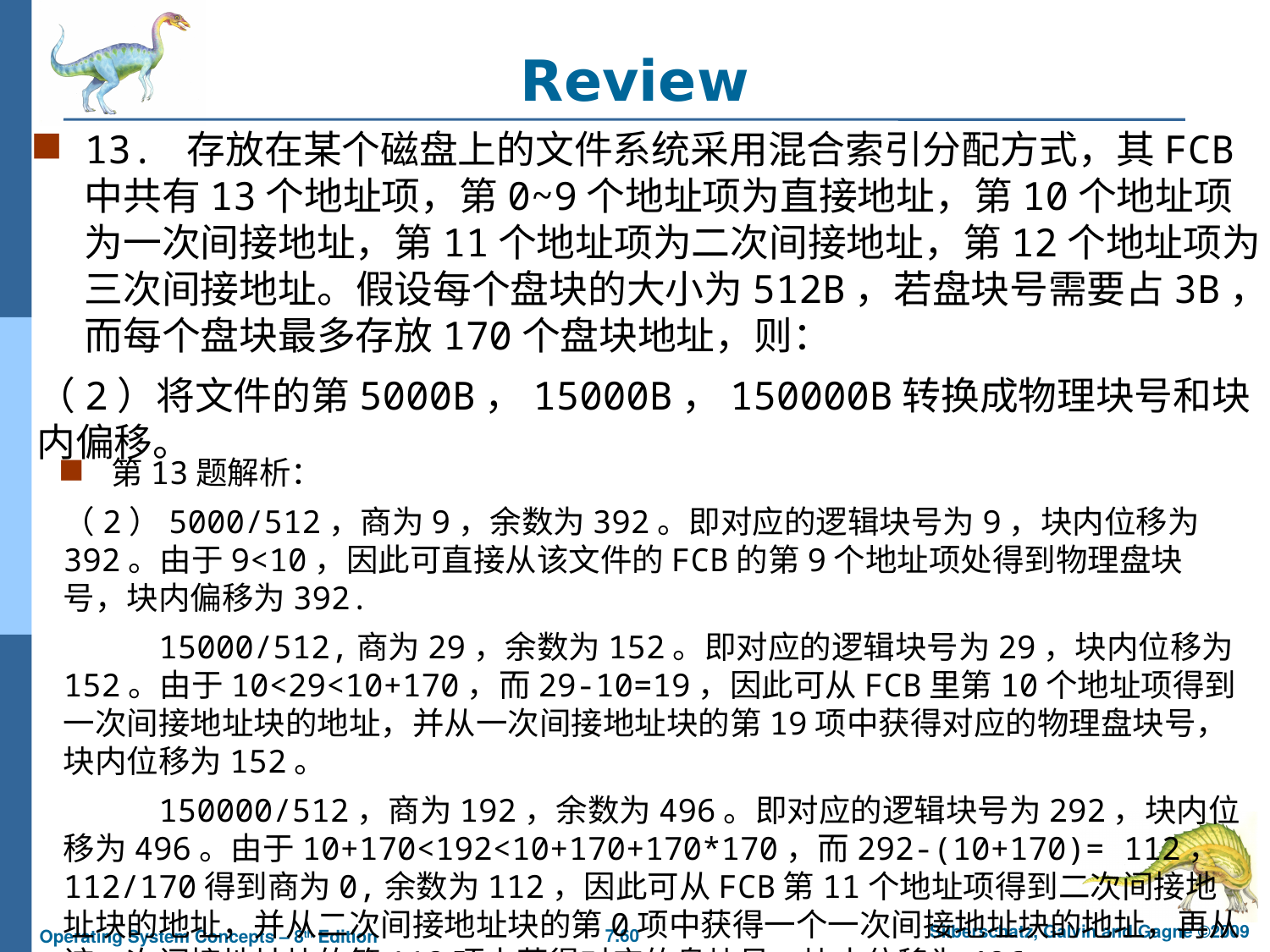

# Review
13. 存放在某个磁盘上的文件系统采用混合索引分配方式，其FCB中共有13个地址项，第0~9个地址项为直接地址，第10个地址项为一次间接地址，第11个地址项为二次间接地址，第12个地址项为三次间接地址。假设每个盘块的大小为512B，若盘块号需要占3B，而每个盘块最多存放170个盘块地址，则：
（2）将文件的第5000B，15000B，150000B转换成物理块号和块内偏移。
第13题解析：
（2）5000/512，商为9，余数为392。即对应的逻辑块号为9，块内位移为392。由于9<10，因此可直接从该文件的FCB的第9个地址项处得到物理盘块号，块内偏移为392.
     15000/512,商为29，余数为152。即对应的逻辑块号为29，块内位移为152。由于10<29<10+170，而29-10=19，因此可从FCB里第10个地址项得到一次间接地址块的地址，并从一次间接地址块的第19项中获得对应的物理盘块号，块内位移为152。
     150000/512，商为192，余数为496。即对应的逻辑块号为292，块内位移为496。由于10+170<192<10+170+170*170，而292-(10+170)= 112，112/170得到商为0,余数为112，因此可从FCB第11个地址项得到二次间接地址块的地址，并从二次间接地址块的第0项中获得一个一次间接地址块的地址，再从该一次间接地址块的第112项中获得对应的盘块号，块内位移为496.